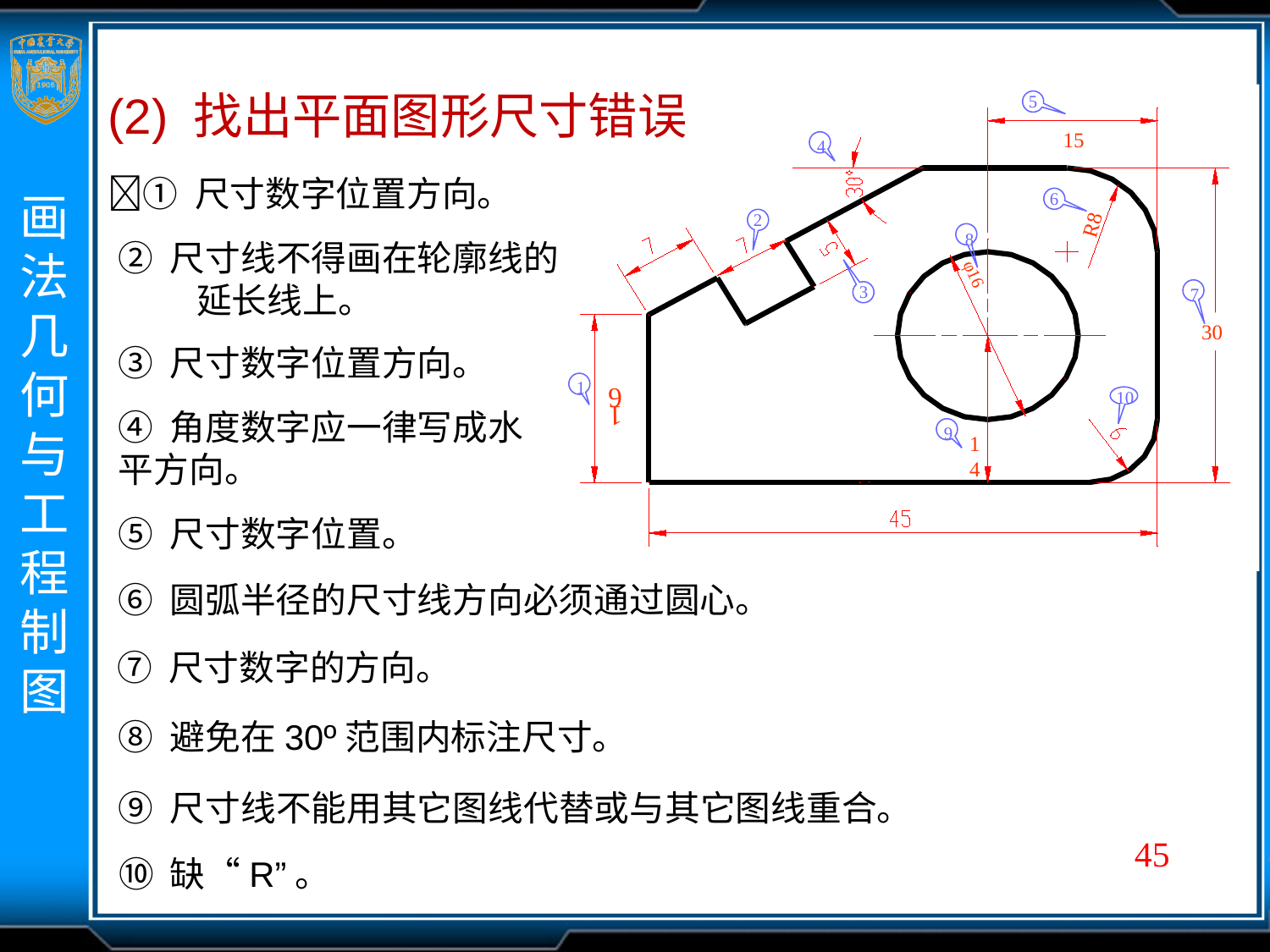

(2) 找出平面图形尺寸错误

15

R8

φ16

30

16

14

5

4

 ① 尺寸数字位置方向。
6

2

8

② 尺寸线不得画在轮廓线的           延长线上。
3

7

③ 尺寸数字位置方向。
1

10

④ 角度数字应一律写成水平方向。
9

⑤ 尺寸数字位置。
⑥ 圆弧半径的尺寸线方向必须通过圆心。
⑦ 尺寸数字的方向。
⑧ 避免在30º范围内标注尺寸。
⑨ 尺寸线不能用其它图线代替或与其它图线重合。
45
⑩ 缺“R”。